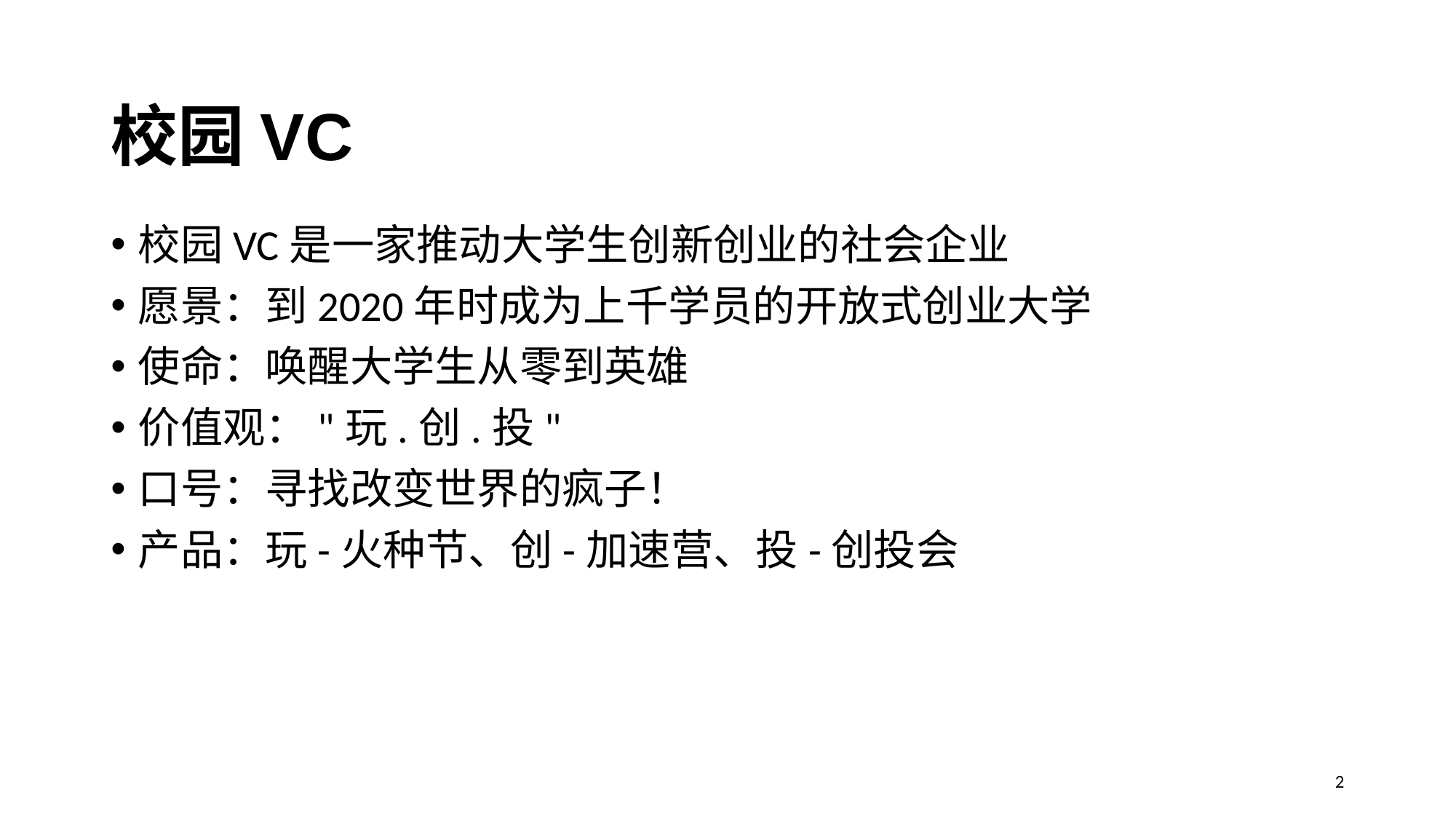

# 校园VC
校园VC是一家推动大学生创新创业的社会企业
愿景：到2020年时成为上千学员的开放式创业大学
使命：唤醒大学生从零到英雄
价值观："玩.创.投"
口号：寻找改变世界的疯子！
产品：玩-火种节、创-加速营、投-创投会

2